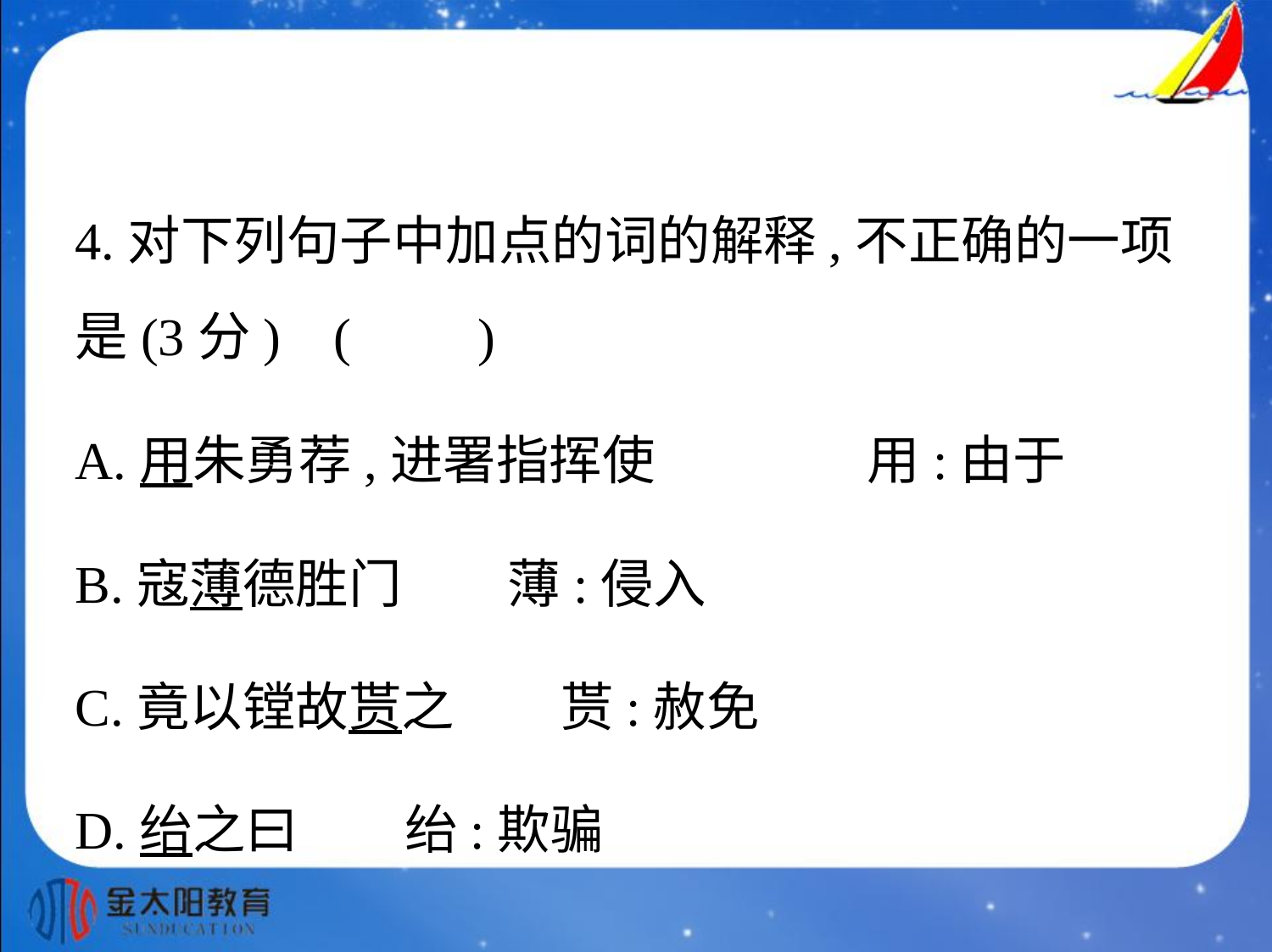

4.对下列句子中加点的词的解释,不正确的一项
是(3分) (　    )
A.用朱勇荐,进署指挥使　　　　用:由于
B.寇薄德胜门　　薄:侵入
C.竟以镗故贳之　　贳:赦免
D.绐之曰　　绐:欺骗